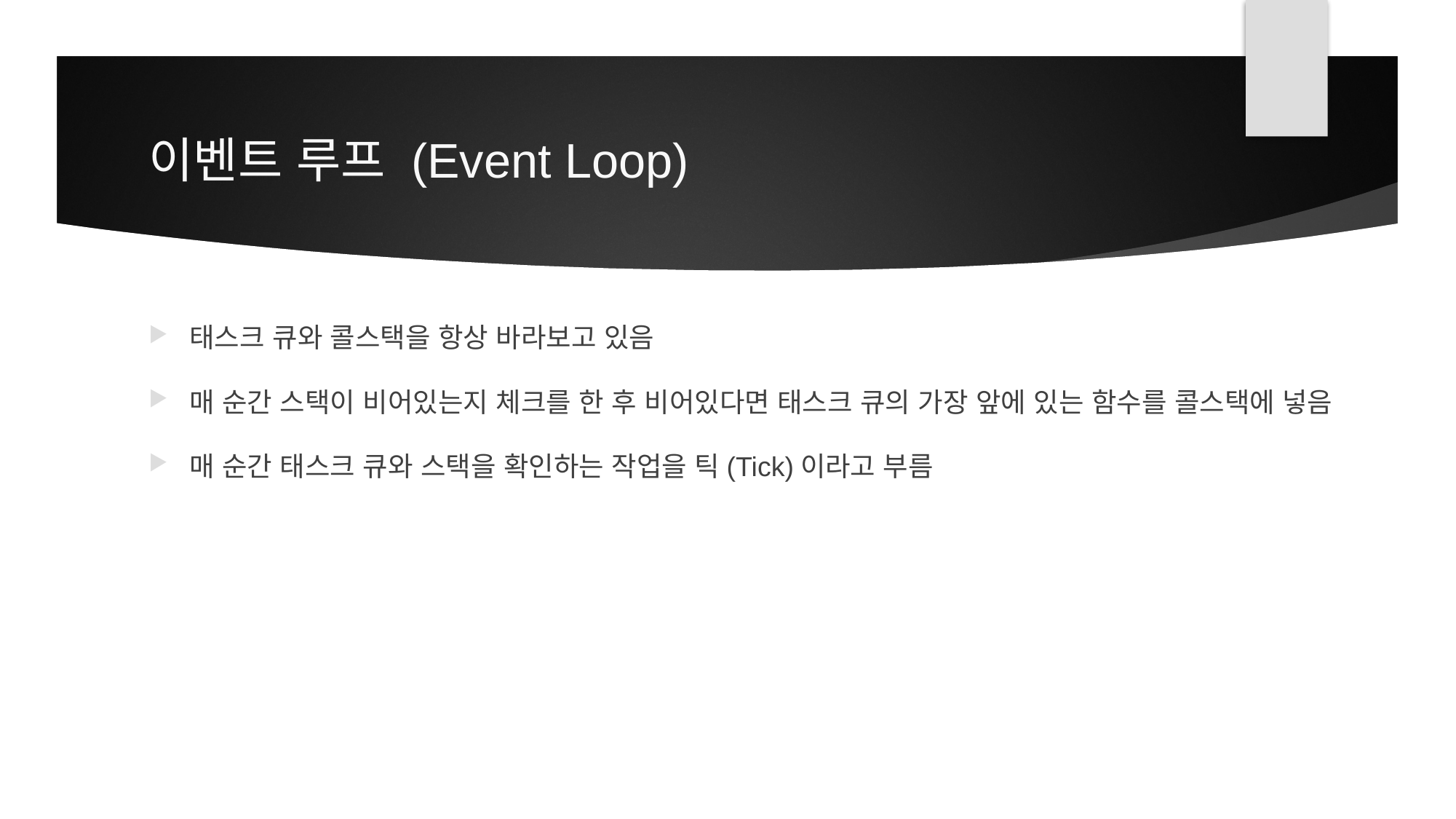

# 이벤트 루프 (Event Loop)
태스크 큐와 콜스택을 항상 바라보고 있음
매 순간 스택이 비어있는지 체크를 한 후 비어있다면 태스크 큐의 가장 앞에 있는 함수를 콜스택에 넣음
매 순간 태스크 큐와 스택을 확인하는 작업을 틱(Tick)이라고 부름